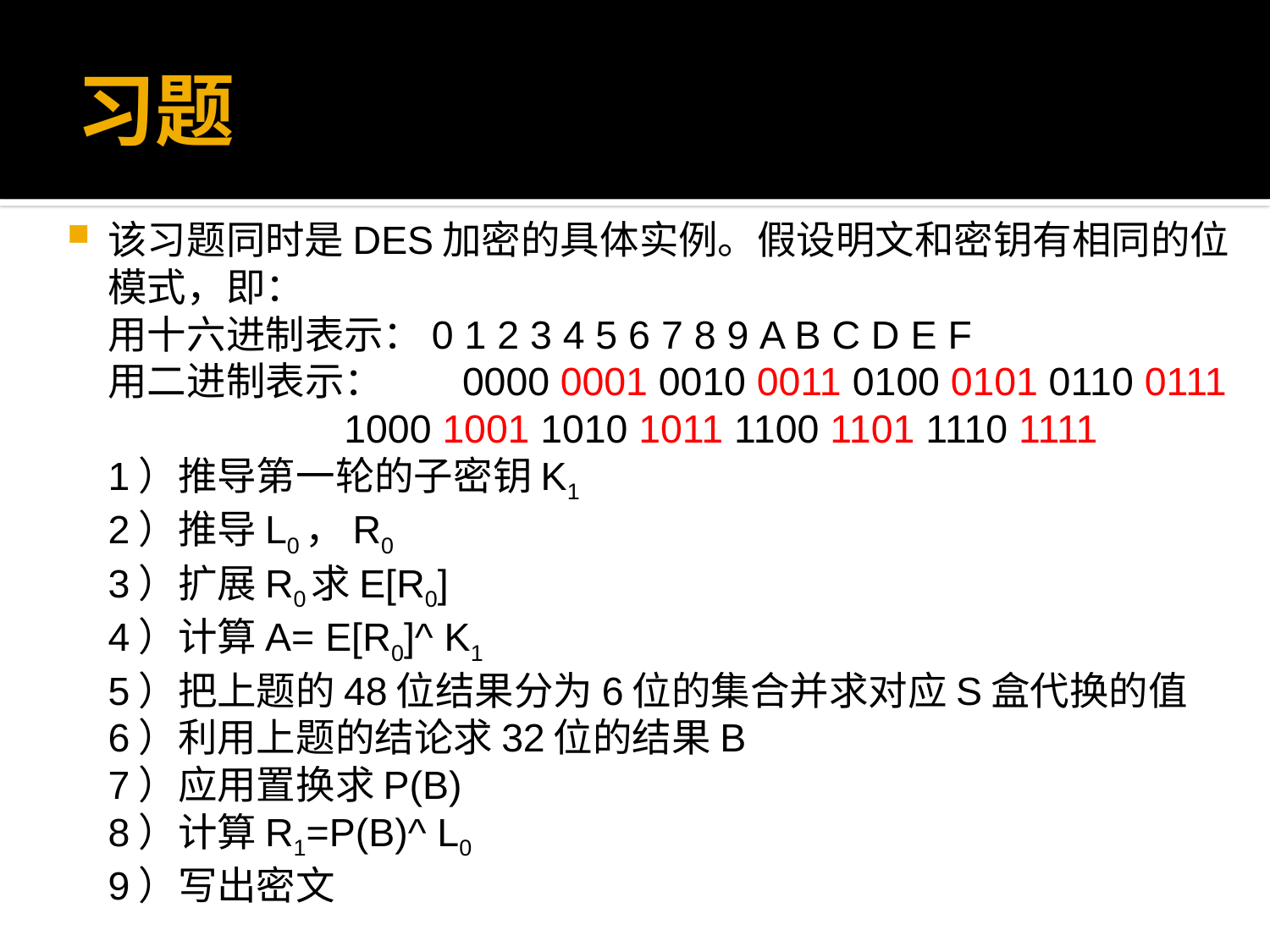

# 习题
该习题同时是DES加密的具体实例。假设明文和密钥有相同的位模式，即：
	用十六进制表示：0 1 2 3 4 5 6 7 8 9 A B C D E F
	用二进制表示： 	0000 0001 0010 0011 0100 0101 0110 0111
			           	1000 1001 1010 1011 1100 1101 1110 1111
	1）推导第一轮的子密钥K1
	2）推导L0，R0
	3）扩展R0求E[R0]
	4）计算A= E[R0]^ K1
	5）把上题的48位结果分为6位的集合并求对应S盒代换的值
	6）利用上题的结论求32位的结果B
	7）应用置换求P(B)
	8）计算R1=P(B)^ L0
	9）写出密文